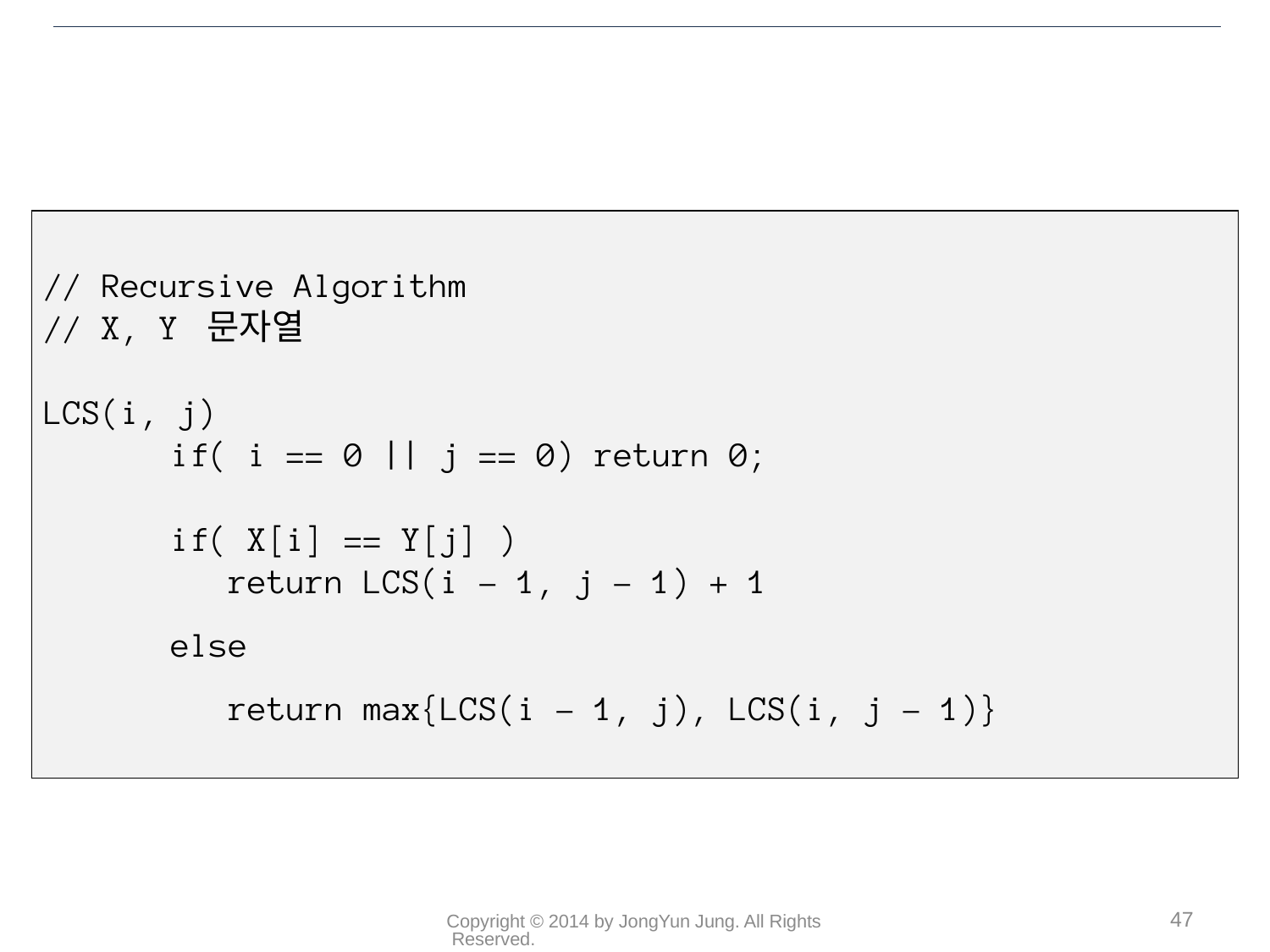

#
// Recursive Algorithm
// X, Y 문자열

LCS(i, j)
	if( i == 0 || j == 0) return 0;

	if( X[i] == Y[j] )
	   return LCS(i – 1, j – 1) + 1
	else
	   return max{LCS(i – 1, j), LCS(i, j – 1)}
47
Copyright © 2014 by JongYun Jung. All Rights Reserved.